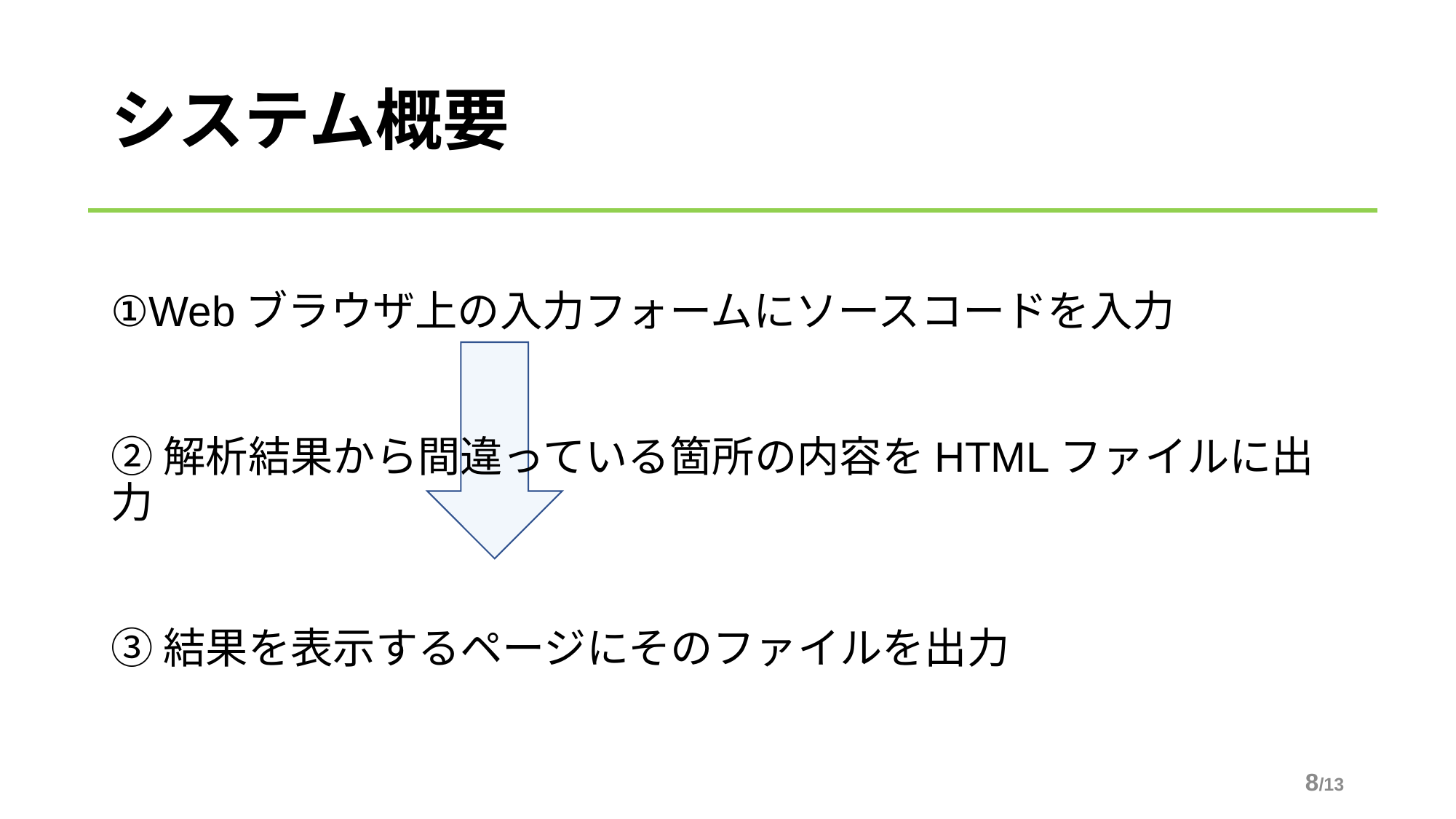

# システム概要

①Webブラウザ上の入力フォームにソースコードを入力

②解析結果から間違っている箇所の内容をHTMLファイルに出力

③結果を表示するページにそのファイルを出力

8/13